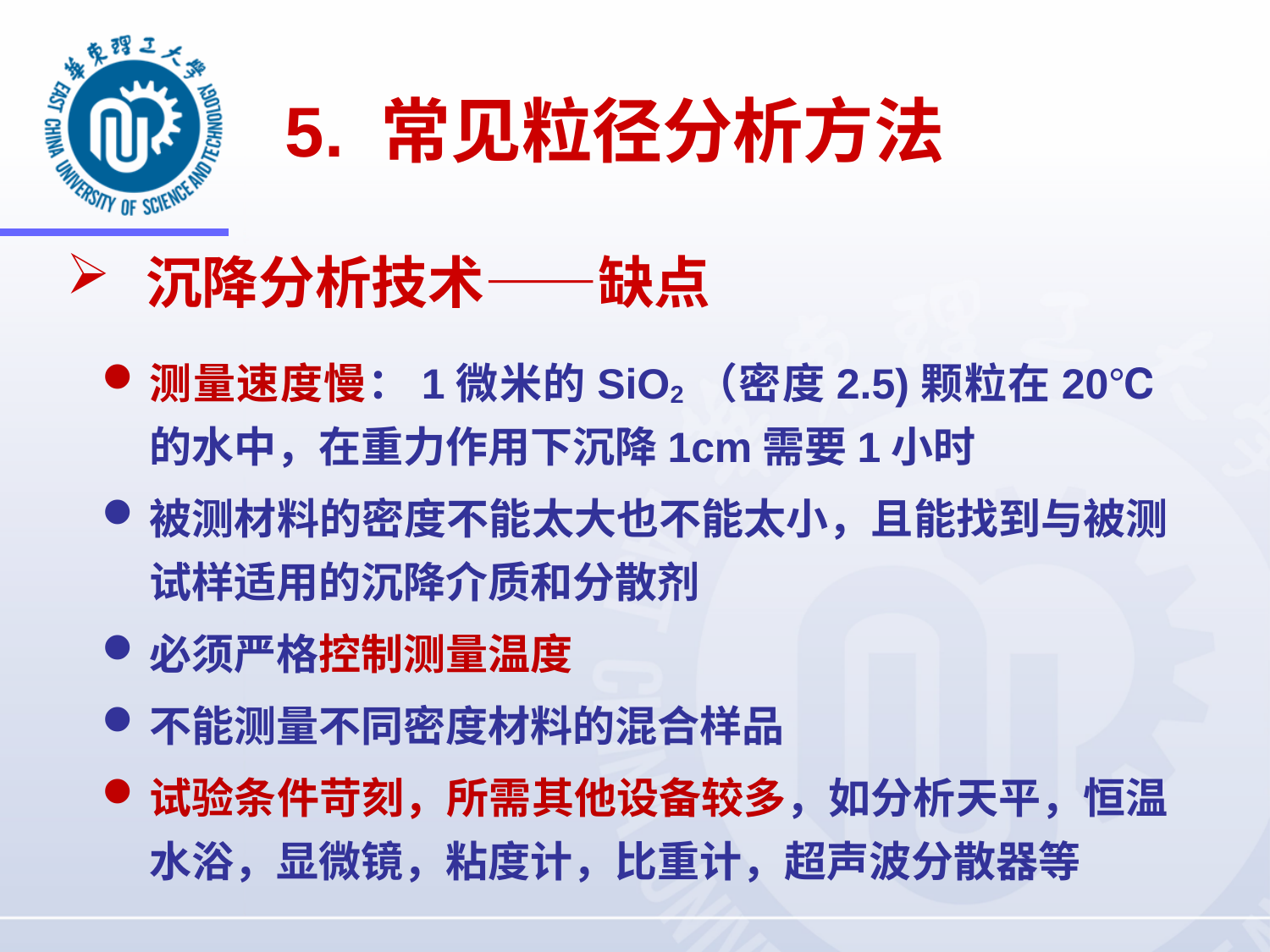

5. 常见粒径分析方法
沉降分析技术——缺点
测量速度慢：1微米的SiO2（密度2.5)颗粒在20℃的水中，在重力作用下沉降1cm需要1小时
被测材料的密度不能太大也不能太小，且能找到与被测试样适用的沉降介质和分散剂
必须严格控制测量温度
不能测量不同密度材料的混合样品
试验条件苛刻，所需其他设备较多，如分析天平，恒温水浴，显微镜，粘度计，比重计，超声波分散器等